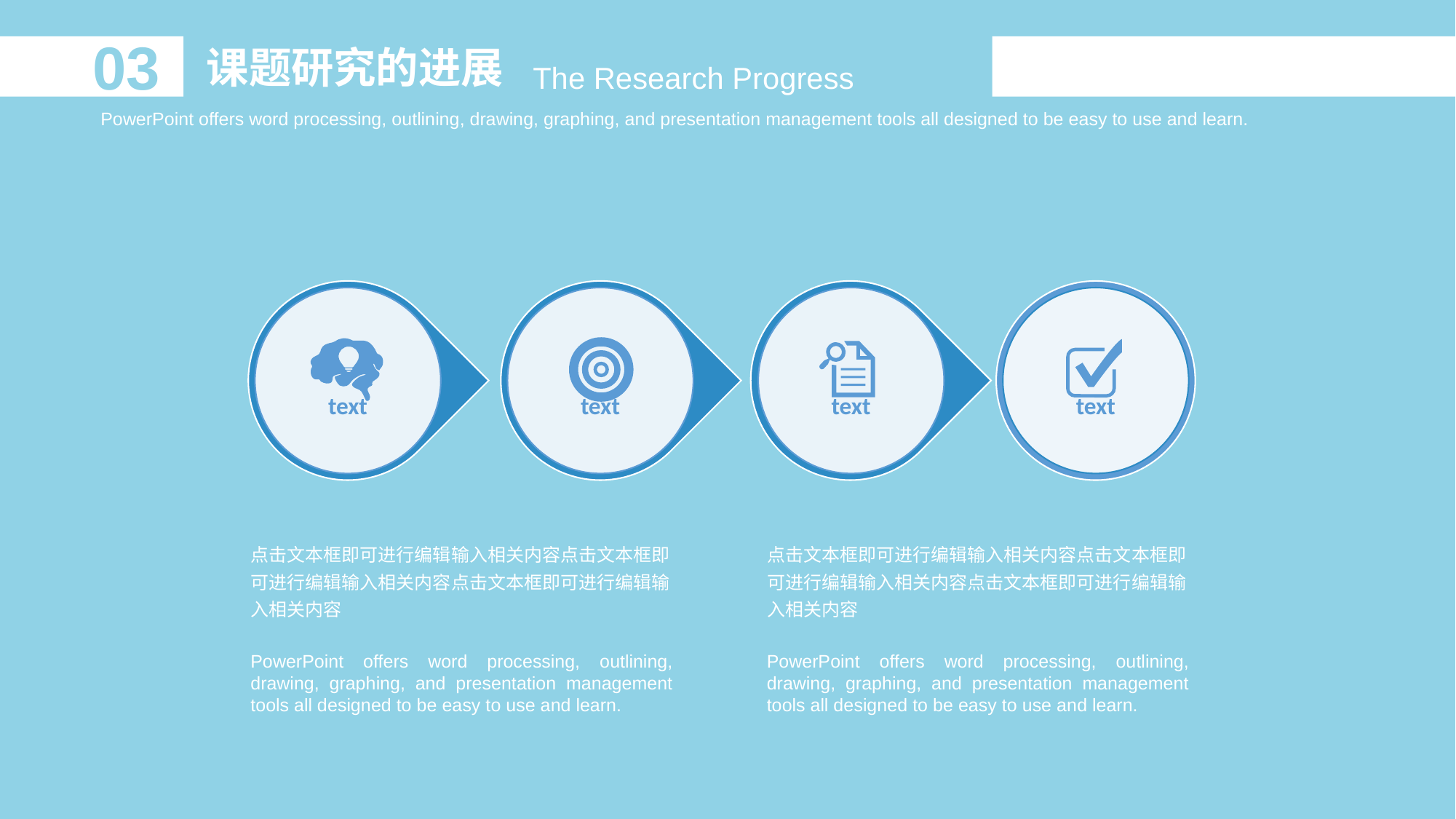

03
课题研究的进展

The Research Progress
PowerPoint offers word processing, outlining, drawing, graphing, and presentation management tools all designed to be easy to use and learn.
text
text
text
text

点击文本框即可进行编辑输入相关内容点击文本框即可进行编辑输入相关内容点击文本框即可进行编辑输入相关内容
点击文本框即可进行编辑输入相关内容点击文本框即可进行编辑输入相关内容点击文本框即可进行编辑输入相关内容
PowerPoint offers word processing, outlining, drawing, graphing, and presentation management tools all designed to be easy to use and learn.
PowerPoint offers word processing, outlining, drawing, graphing, and presentation management tools all designed to be easy to use and learn.